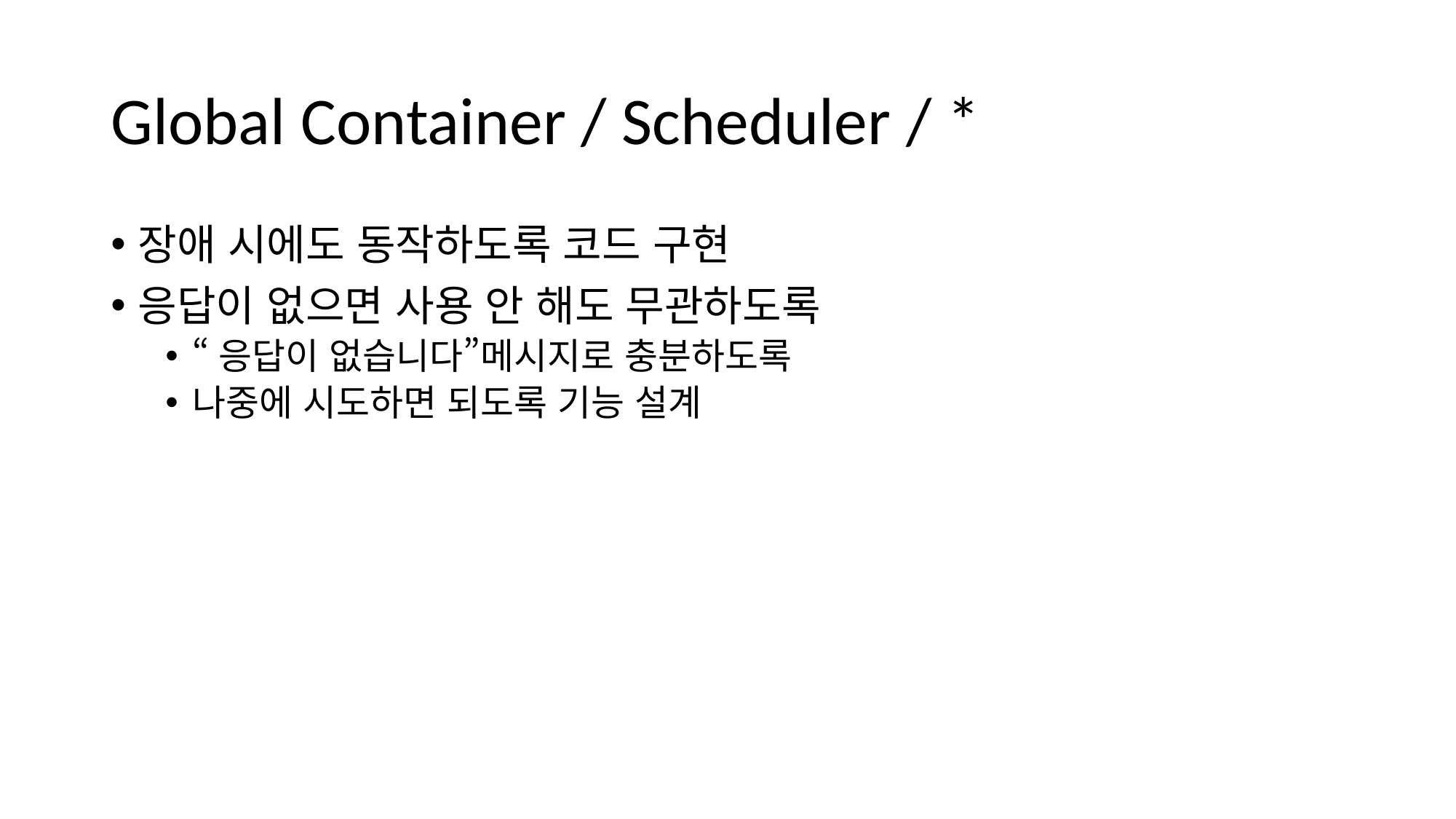

# Global Container / Scheduler / *
장애 시에도 동작하도록 코드 구현
응답이 없으면 사용 안 해도 무관하도록
“응답이 없습니다”메시지로 충분하도록
나중에 시도하면 되도록 기능 설계